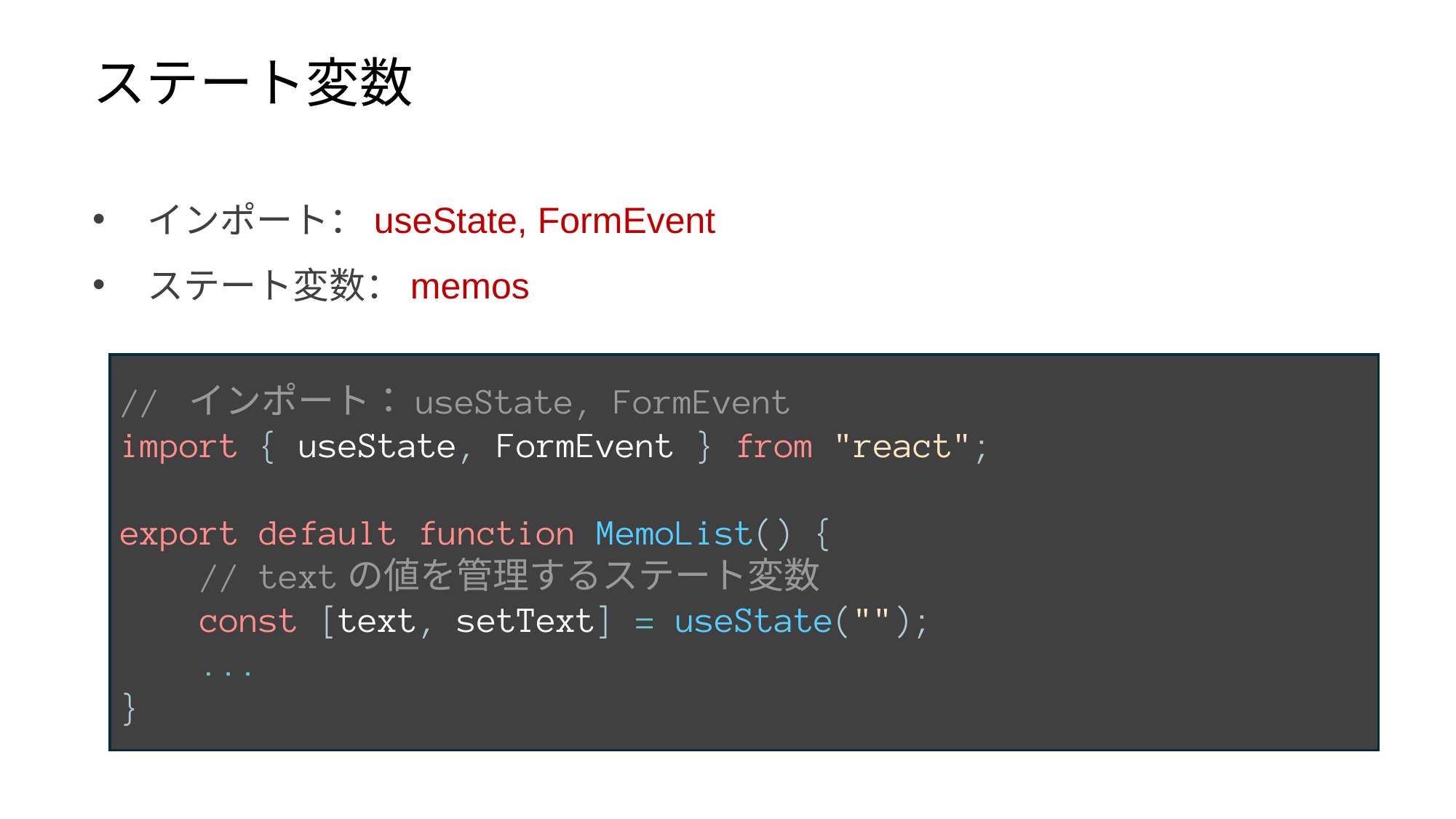

ステート変数
インポート：useState, FormEvent
ステート変数：memos

// インポート：useState, FormEvent
import { useState, FormEvent } from "react";

export default function MemoList() {
    // textの値を管理するステート変数
    const [text, setText] = useState("");
    ...
}